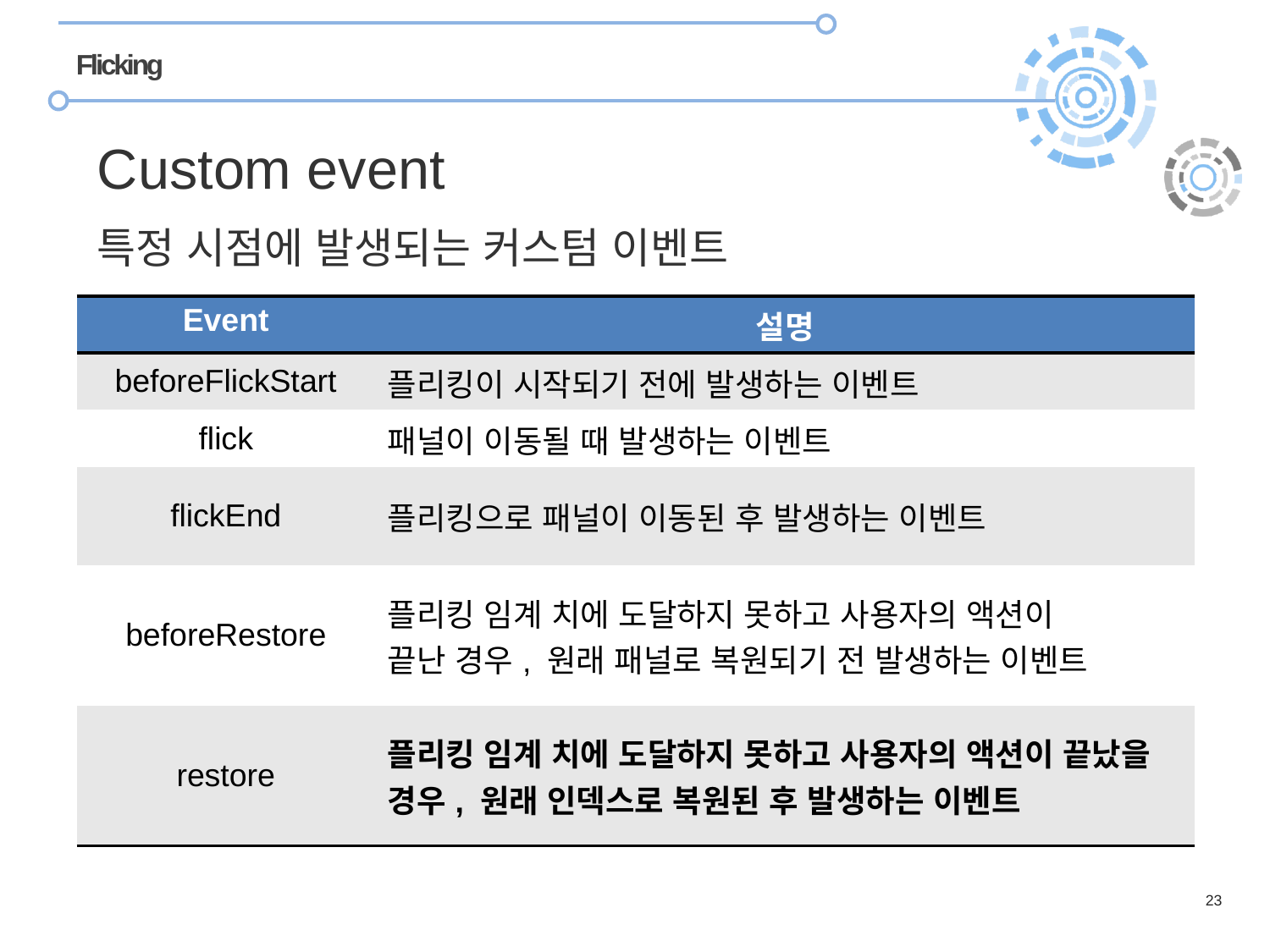

Flicking
Custom event

특정 시점에 발생되는 커스텀 이벤트
| Event | 설명 |
| --- | --- |
| beforeFlickStart | 플리킹이 시작되기 전에 발생하는 이벤트 |
| flick | 패널이 이동될 때 발생하는 이벤트 |
| flickEnd | 플리킹으로 패널이 이동된 후 발생하는 이벤트 |
| beforeRestore | 플리킹 임계 치에 도달하지 못하고 사용자의 액션이 끝난 경우, 원래 패널로 복원되기 전 발생하는 이벤트 |
| restore | 플리킹 임계 치에 도달하지 못하고 사용자의 액션이 끝났을 경우, 원래 인덱스로 복원된 후 발생하는 이벤트 |